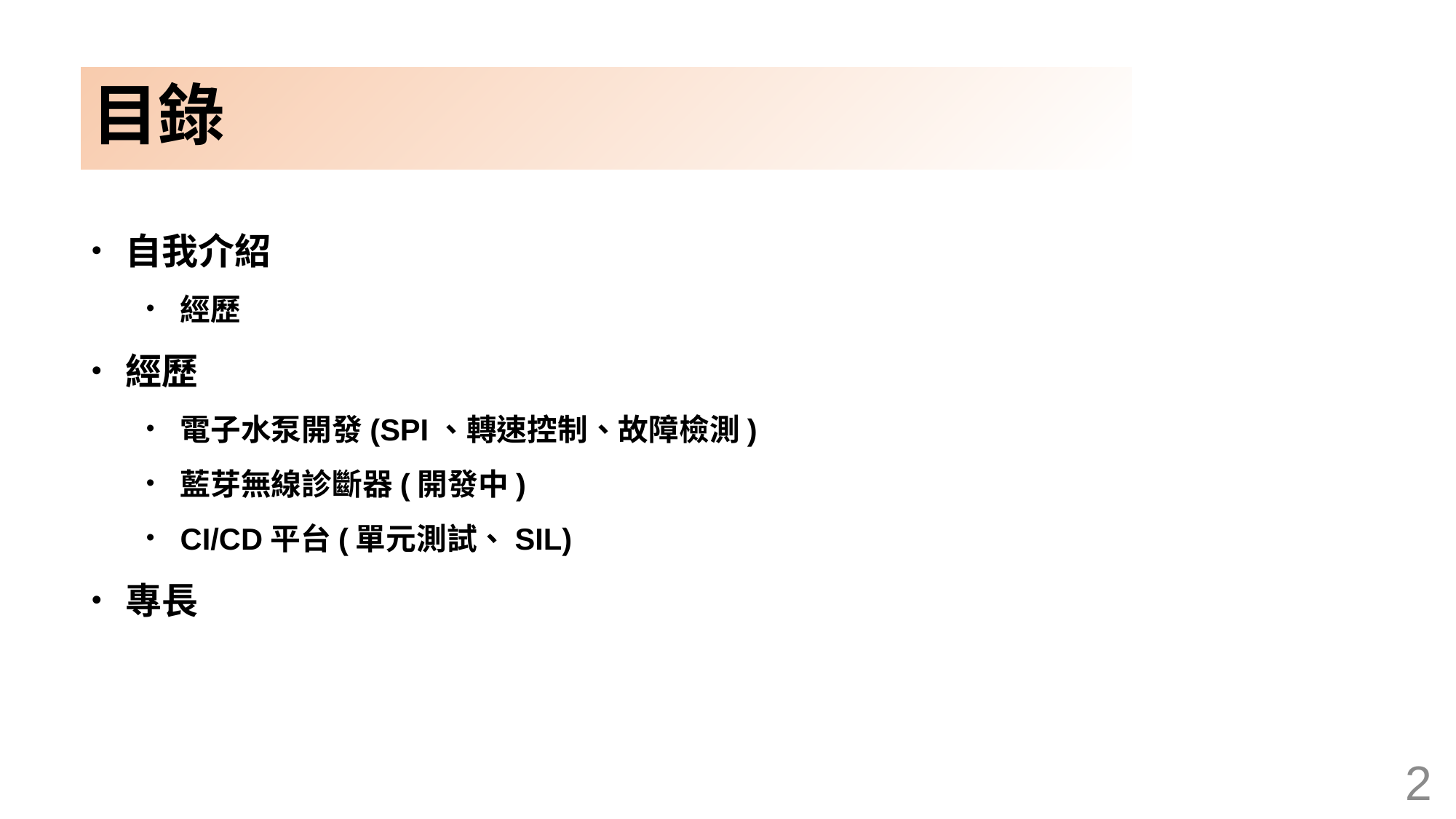

# 目錄
自我介紹
經歷
經歷
電子水泵開發(SPI、轉速控制、故障檢測)
藍芽無線診斷器(開發中)
CI/CD平台(單元測試、SIL)
專長

2